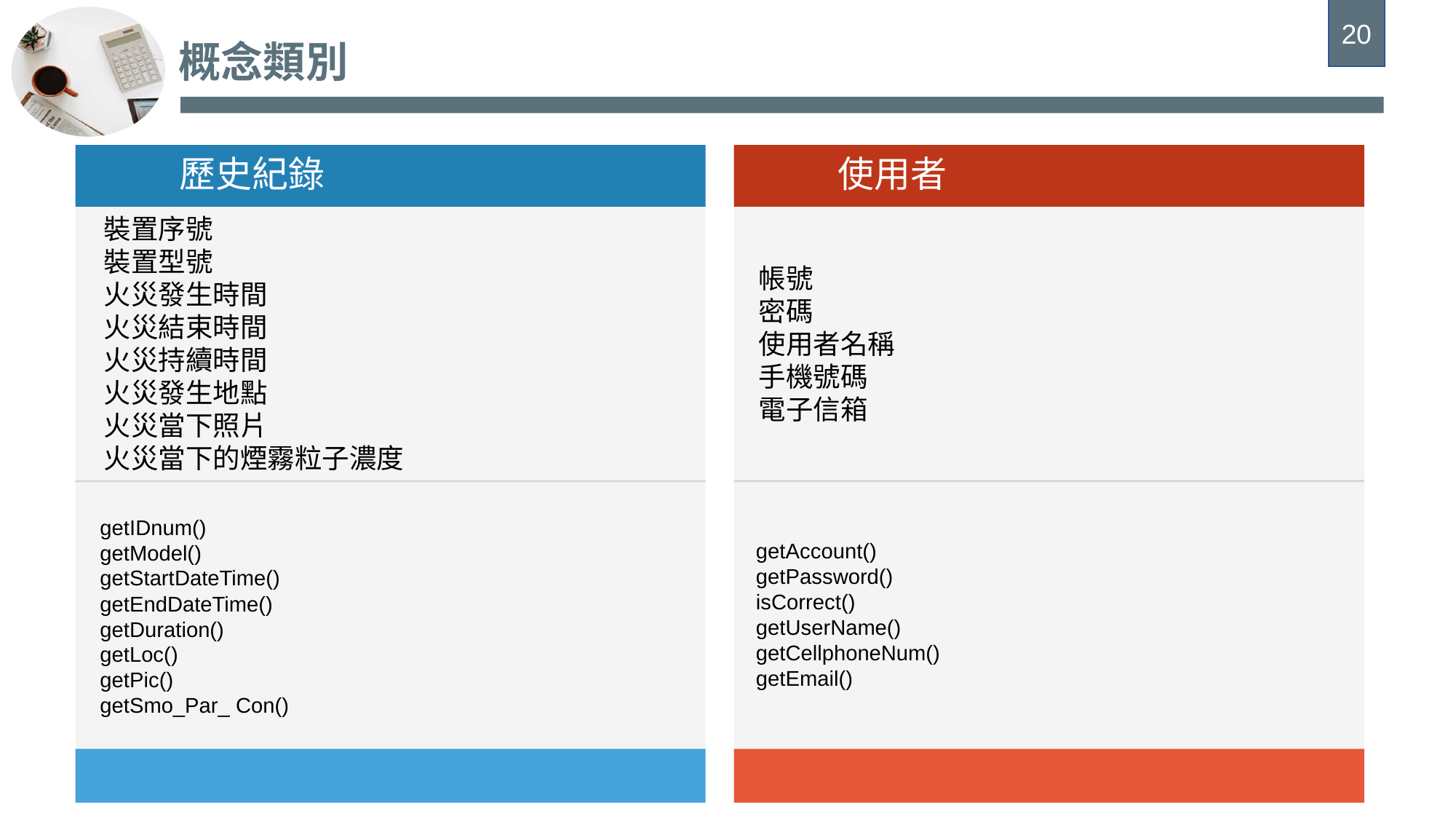

20

概念類別

歷史紀錄
裝置序號
裝置型號
火災發生時間
火災結束時間
火災持續時間
火災發生地點
火災當下照片
火災當下的煙霧粒子濃度

getIDnum()
getModel()
getStartDateTime()
getEndDateTime()
getDuration()
getLoc()
getPic()
getSmo_Par_ Con()

使用者

帳號
密碼
使用者名稱
手機號碼
電子信箱

getAccount()
getPassword()
isCorrect()
getUserName()
getCellphoneNum()
getEmail()